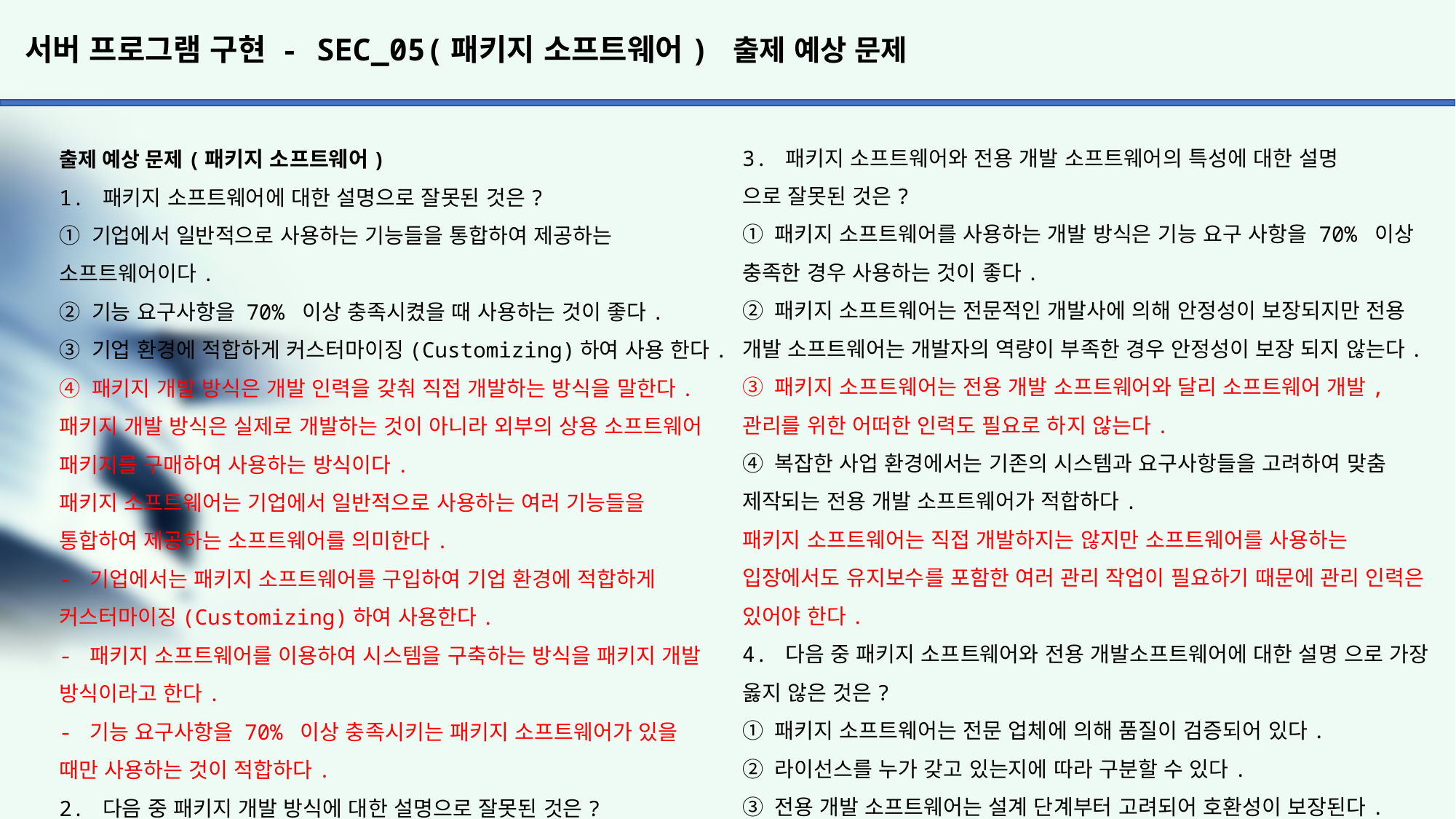

# 서버 프로그램 구현 - SEC_05(패키지 소프트웨어) 출제 예상 문제
3. 패키지 소프트웨어와 전용 개발 소프트웨어의 특성에 대한 설명
으로 잘못된 것은?
① 패키지 소프트웨어를 사용하는 개발 방식은 기능 요구 사항을 70% 이상 충족한 경우 사용하는 것이 좋다.
② 패키지 소프트웨어는 전문적인 개발사에 의해 안정성이 보장되지만 전용 개발 소프트웨어는 개발자의 역량이 부족한 경우 안정성이 보장 되지 않는다.
③ 패키지 소프트웨어는 전용 개발 소프트웨어와 달리 소프트웨어 개발, 관리를 위한 어떠한 인력도 필요로 하지 않는다.
④ 복잡한 사업 환경에서는 기존의 시스템과 요구사항들을 고려하여 맞춤 제작되는 전용 개발 소프트웨어가 적합하다.
패키지 소프트웨어는 직접 개발하지는 않지만 소프트웨어를 사용하는 입장에서도 유지보수를 포함한 여러 관리 작업이 필요하기 때문에 관리 인력은 있어야 한다.
4. 다음 중 패키지 소프트웨어와 전용 개발소프트웨어에 대한 설명 으로 가장 옳지 않은 것은?
① 패키지 소프트웨어는 전문 업체에 의해 품질이 검증되어 있다.
② 라이선스를 누가 갖고 있는지에 따라 구분할 수 있다.
③ 전용 개발 소프트웨어는 설계 단계부터 고려되어 호환성이 보장된다.
④ 패키지 소프트웨어는 결함 발생 시 제공사의 즉각적인 대응으로 빠른 대처가 가능하다.
패키지 소프트웨어는 결함이 발생했을 때 판매처의 프로세스에 따라 보완되므로, 이용자의 사정에 따라 즉각적이고 능동적인 대처가 어렵다.
패키지 소프트웨어
기능 요구 사항 : 70% 이상 충족시키는 패키지 소프트웨어가 있는 경우에 이용
안정성 : 품질이 검증되었고, 업계 표준 준용
라이선스 : 판매자
생산성 : 개발을 위한 인력과 시간이 절약됨
호환성 : 보장이 안됨
유지보수 : 결함 발생 시 즉시 대응이 어려움
전용 개발 소프트웨어
기능 요구 사항 : 모든 기능 요구사항 반영 가능
안정성 : 개발자의 역량에 따라 달라짐
라이선스 : 회사
생산성 : 개발을 위한 인력과 시간이 필요함
호환성 : 설계 단계부터 고려하여 개발하므로 호환성이 좋다.
유지보수 : 결함 발생 시 즉시 대응이 가능
출제 예상 문제(패키지 소프트웨어)
1. 패키지 소프트웨어에 대한 설명으로 잘못된 것은?
① 기업에서 일반적으로 사용하는 기능들을 통합하여 제공하는 소프트웨어이다.
② 기능 요구사항을 70% 이상 충족시켰을 때 사용하는 것이 좋다.
③ 기업 환경에 적합하게 커스터마이징(Customizing)하여 사용 한다.
④ 패키지 개발 방식은 개발 인력을 갖춰 직접 개발하는 방식을 말한다.
패키지 개발 방식은 실제로 개발하는 것이 아니라 외부의 상용 소프트웨어 패키지를 구매하여 사용하는 방식이다.
패키지 소프트웨어는 기업에서 일반적으로 사용하는 여러 기능들을 통합하여 제공하는 소프트웨어를 의미한다.
- 기업에서는 패키지 소프트웨어를 구입하여 기업 환경에 적합하게 커스터마이징(Customizing)하여 사용한다.
- 패키지 소프트웨어를 이용하여 시스템을 구축하는 방식을 패키지 개발 방식이라고 한다.
- 기능 요구사항을 70% 이상 충족시키는 패키지 소프트웨어가 있을 때만 사용하는 것이 적합하다.
2. 다음 중 패키지 개발 방식에 대한 설명으로 잘못된 것은?
① 패키지 소프트웨어를 이용하여 시스템을 구축하는 개발 방식 으로 전용 개발 방식과 대응된다.
② 직접 개발하는 전용 개발 방식에 비해 안정성, 품질, 호환성 등이 뛰어나다.
③ 라이선스에 대한 권리가 판매자에게 있기 때문에 프로그램을 분해하거나 모듈을 재사용하는데 제한이 있다.
④ 이미 개발된 소프트웨어를 이용하기 때문에 프로젝트 기간이 단축된다.
호환성이 뛰어나다는 말은 기존의 시스템과 연동에 문제가 없다는 말이다. 외부에서 제작된 패키지 소프트웨어가 애초부터 연동을 고려하여 제작된 전용 개발 소프트웨어에 비해 호환성이 뛰어날 수가 없다.
- 패키지 소프트웨어는 전문 업체에 의해 품질이 검증되었고, 국제/산업계 표준을 준수하고 있어 안정적으로 이용이 가능하다.
- 소프트웨어에 대한 라이선스가 판매자에게 있기 때문에 시스템 구축 후 기능 추가 및 코드 재사용 등에 제약이 발생한다.
- 개발 조직을 갖추어야할 필요성이 없어 비용을 절감할 수 있고, 이미 개발된 소프트웨어를 사용하기 때문에 프로젝트 기간이 단축된다.
- 기존에 보유하고 있던 시스템과의 상호 연동 및 연계가 어렵다.
- 결함이 발생한 경우 판매처의 프로세스에 따라 보완되므로 이용자의 사정에 따라 능동적인 대처를 기대하기가 어렵다.